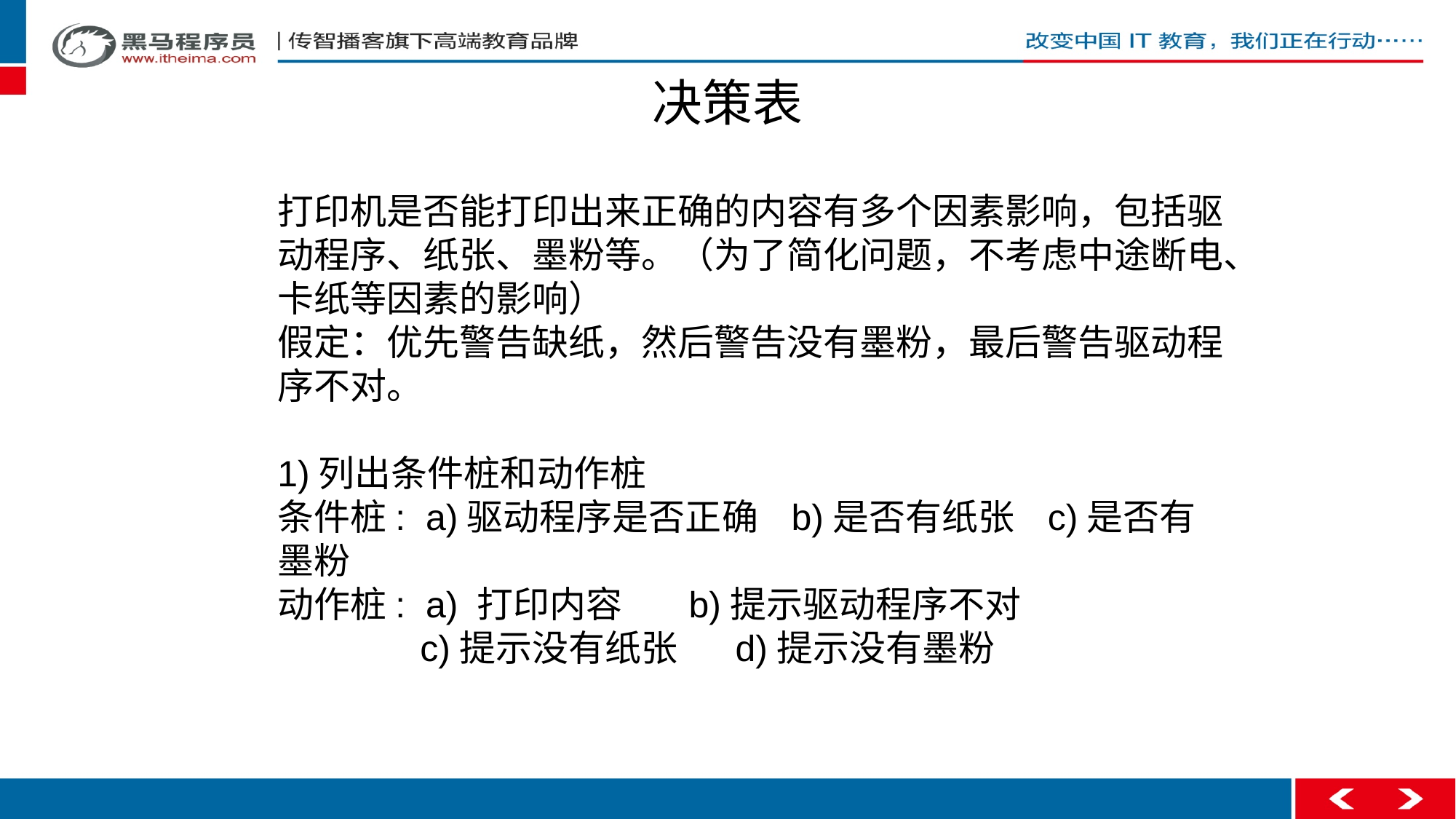

# 决策表
打印机是否能打印出来正确的内容有多个因素影响，包括驱动程序、纸张、墨粉等。（为了简化问题，不考虑中途断电、卡纸等因素的影响）
假定：优先警告缺纸，然后警告没有墨粉，最后警告驱动程序不对。

1)列出条件桩和动作桩
条件桩:  a)驱动程序是否正确   b)是否有纸张   c)是否有墨粉
动作桩:  a) 打印内容       b)提示驱动程序不对
              c)提示没有纸张      d)提示没有墨粉